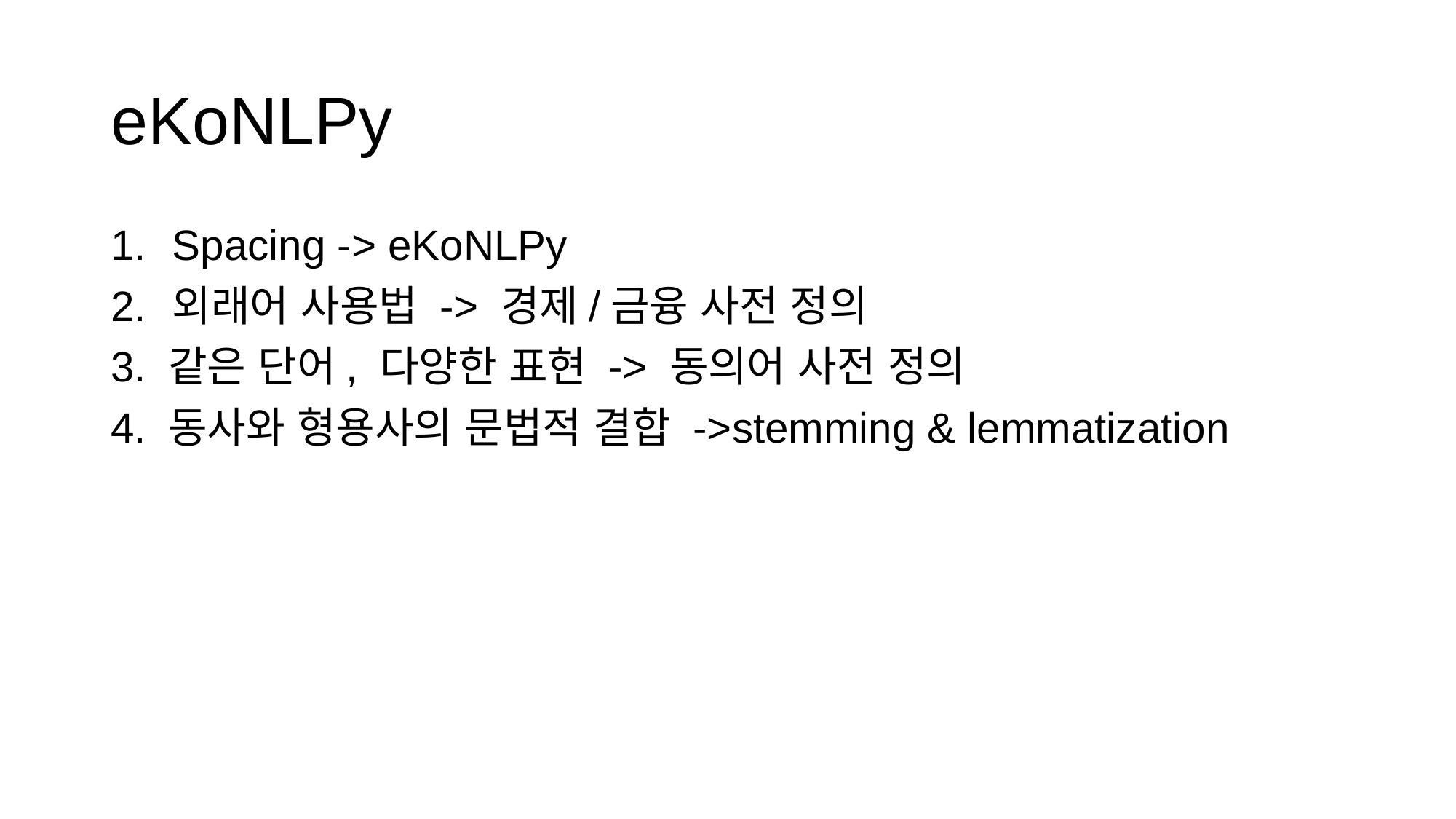

# eKoNLPy
Spacing -> eKoNLPy
외래어 사용법 -> 경제/금융 사전 정의
3. 같은 단어, 다양한 표현 -> 동의어 사전 정의
4. 동사와 형용사의 문법적 결합 ->stemming & lemmatization